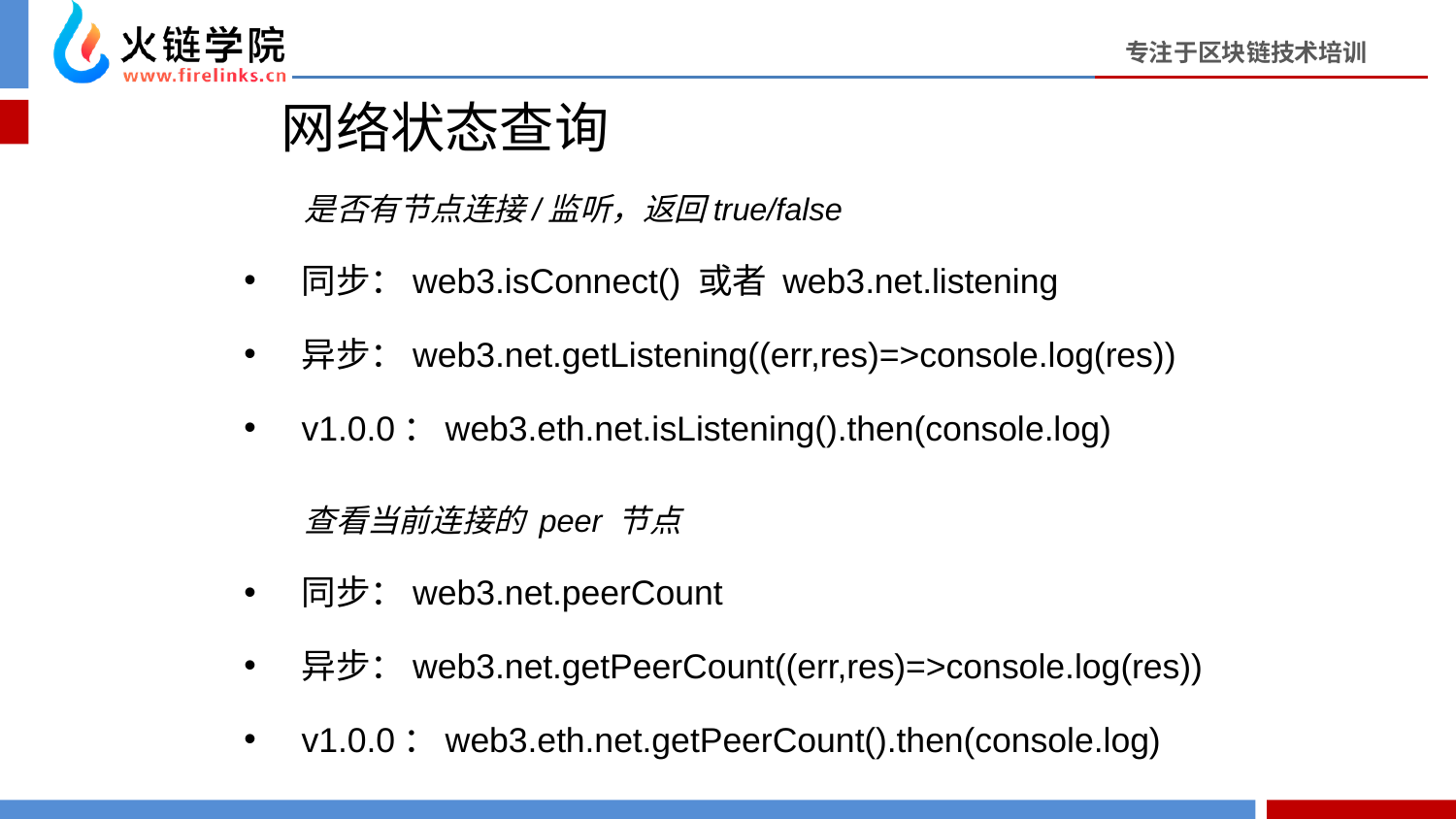

# 网络状态查询
是否有节点连接/监听，返回true/false
同步：web3.isConnect() 或者 web3.net.listening
异步：web3.net.getListening((err,res)=>console.log(res))
v1.0.0：web3.eth.net.isListening().then(console.log)
查看当前连接的 peer 节点
同步：web3.net.peerCount
异步：web3.net.getPeerCount((err,res)=>console.log(res))
v1.0.0：web3.eth.net.getPeerCount().then(console.log)